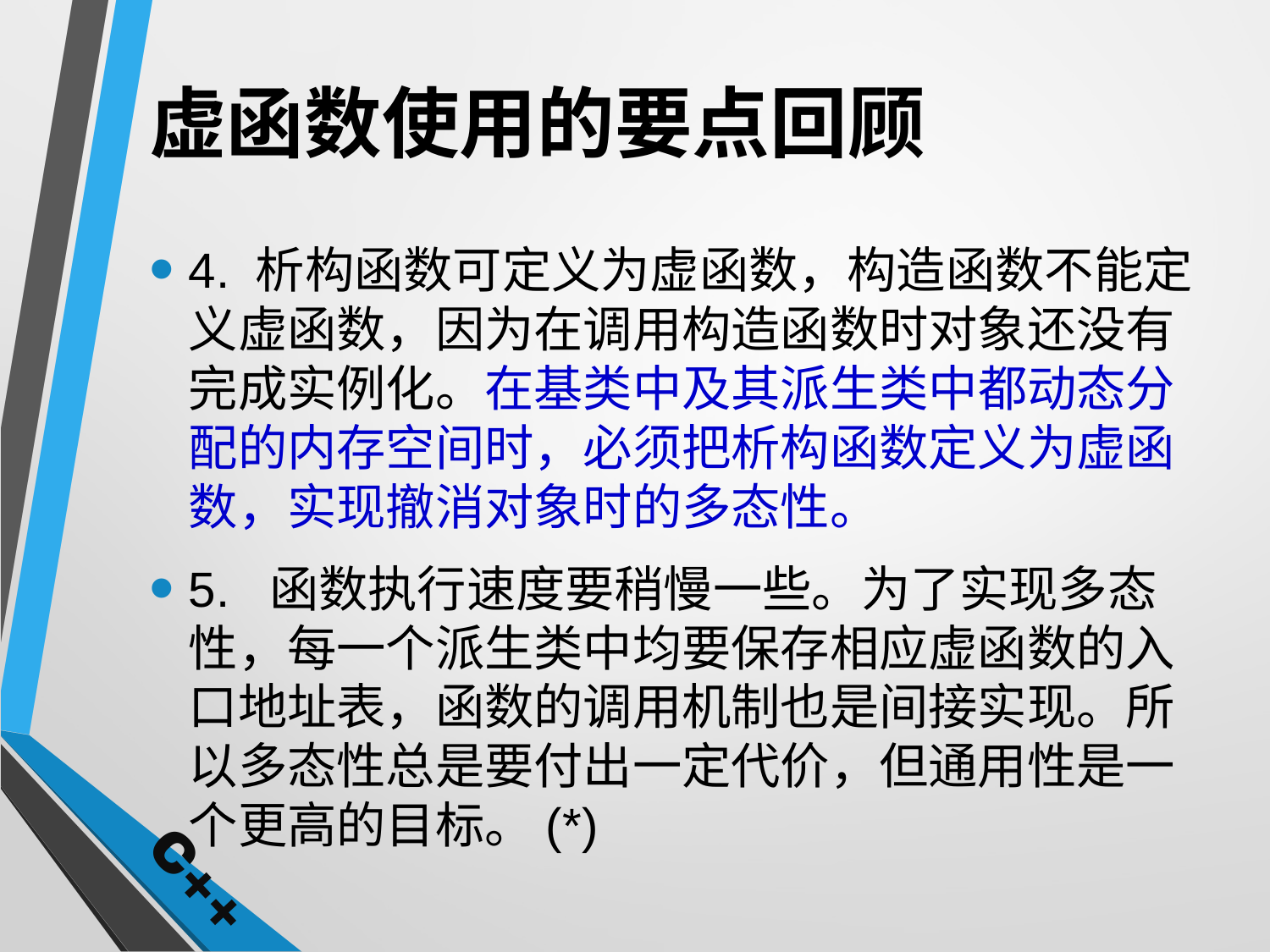

# 虚函数使用的要点回顾
4. 析构函数可定义为虚函数，构造函数不能定义虚函数，因为在调用构造函数时对象还没有完成实例化。在基类中及其派生类中都动态分配的内存空间时，必须把析构函数定义为虚函数，实现撤消对象时的多态性。
5.  函数执行速度要稍慢一些。为了实现多态性，每一个派生类中均要保存相应虚函数的入口地址表，函数的调用机制也是间接实现。所以多态性总是要付出一定代价，但通用性是一个更高的目标。(*)